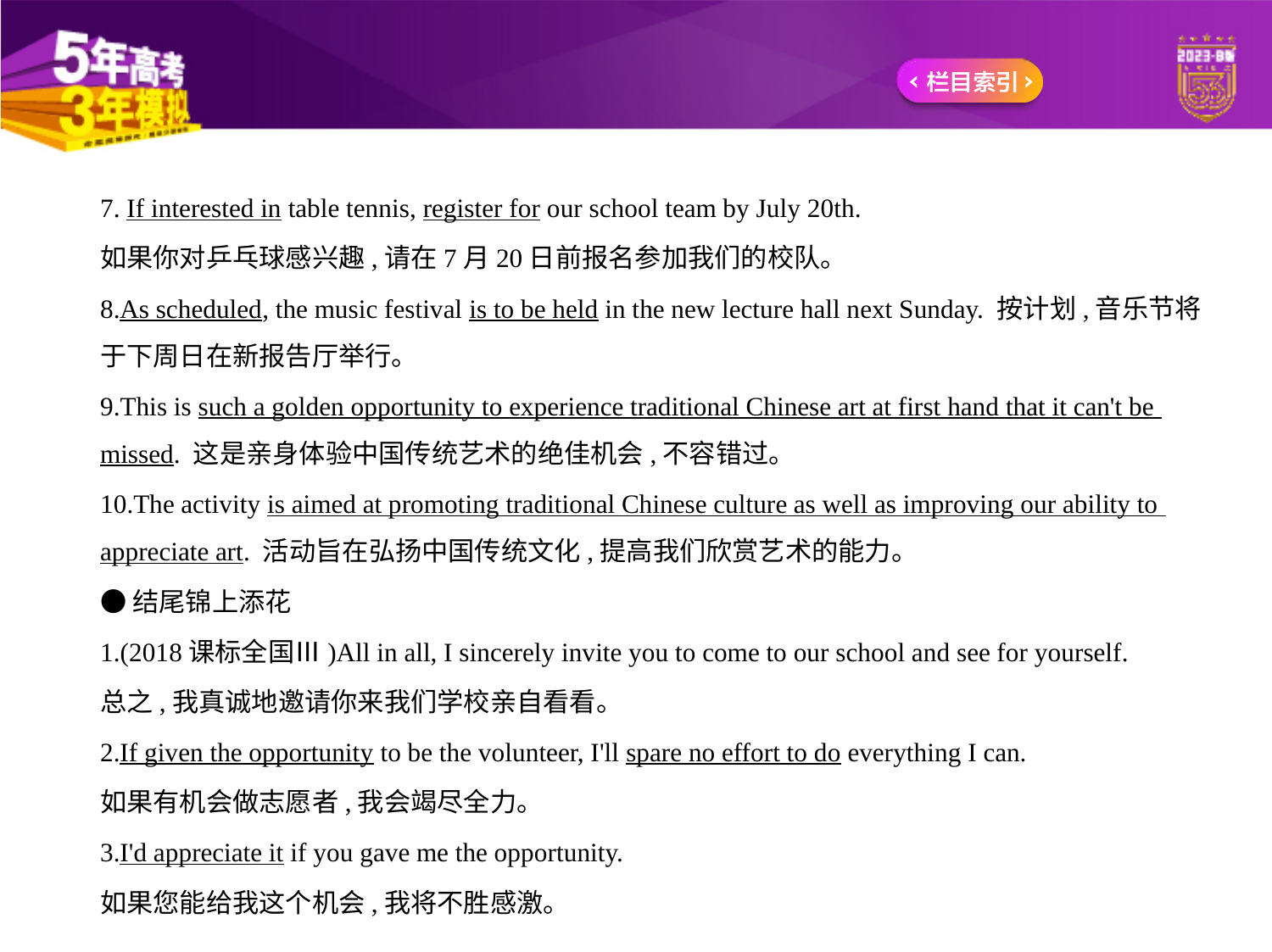

7. If interested in table tennis, register for our school team by July 20th.
如果你对乒乓球感兴趣,请在7月20日前报名参加我们的校队。
8.As scheduled, the music festival is to be held in the new lecture hall next Sunday. 按计划,音乐节将
于下周日在新报告厅举行。
9.This is such a golden opportunity to experience traditional Chinese art at first hand that it can't be
missed. 这是亲身体验中国传统艺术的绝佳机会,不容错过。
10.The activity is aimed at promoting traditional Chinese culture as well as improving our ability to
appreciate art. 活动旨在弘扬中国传统文化,提高我们欣赏艺术的能力。
●结尾锦上添花
1.(2018课标全国Ⅲ)All in all, I sincerely invite you to come to our school and see for yourself.
总之,我真诚地邀请你来我们学校亲自看看。
2.If given the opportunity to be the volunteer, I'll spare no effort to do everything I can.
如果有机会做志愿者,我会竭尽全力。
3.I'd appreciate it if you gave me the opportunity.
如果您能给我这个机会,我将不胜感激。